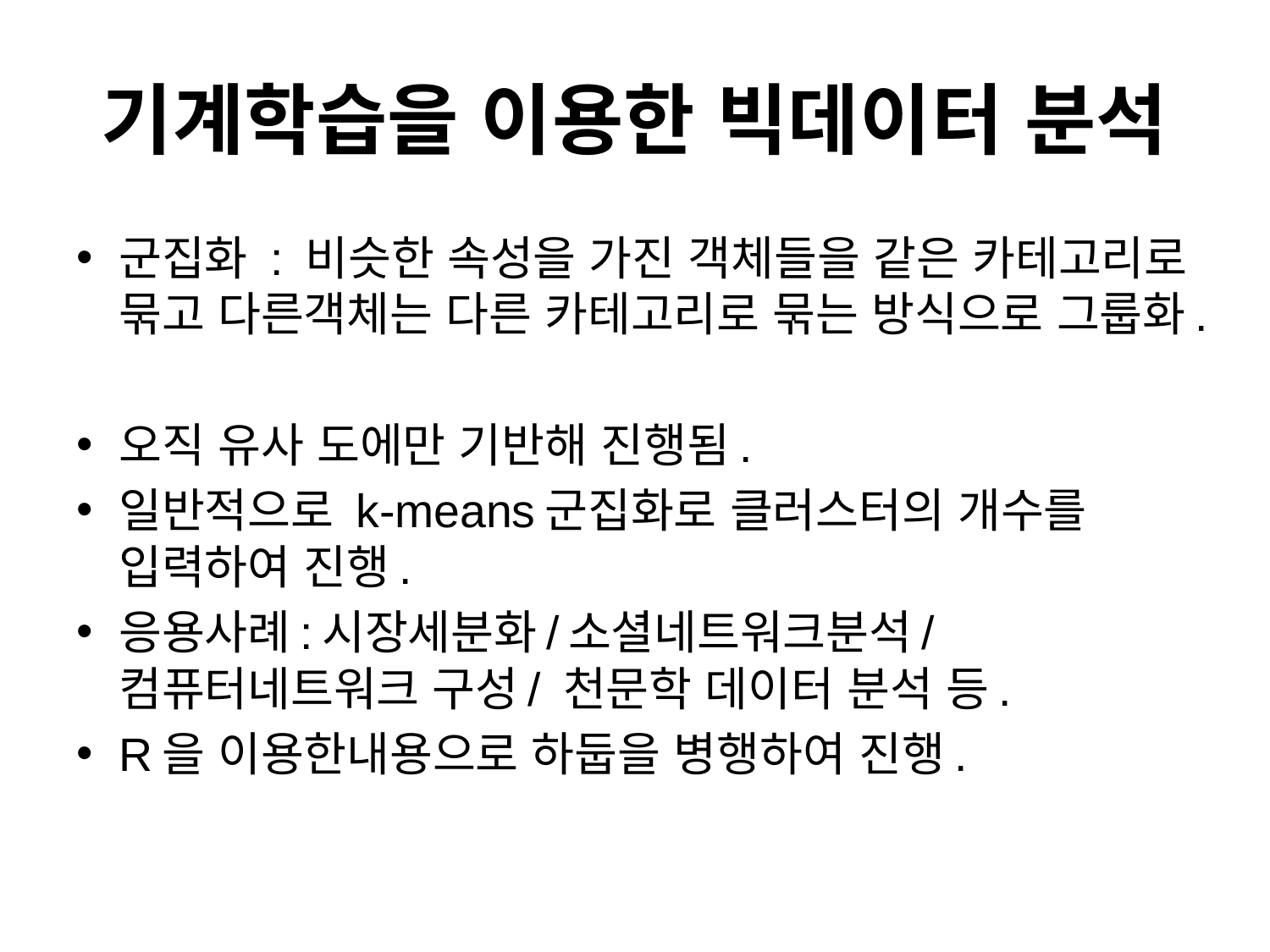

# 기계학습을 이용한 빅데이터 분석
군집화 : 비슷한 속성을 가진 객체들을 같은 카테고리로 묶고 다른객체는 다른 카테고리로 묶는 방식으로 그룹화.

오직 유사 도에만 기반해 진행됨.
일반적으로 k-means군집화로 클러스터의 개수를 입력하여 진행.
응용사례:시장세분화/소셜네트워크분석/ 컴퓨터네트워크 구성/ 천문학 데이터 분석 등.
R을 이용한내용으로 하둡을 병행하여 진행.